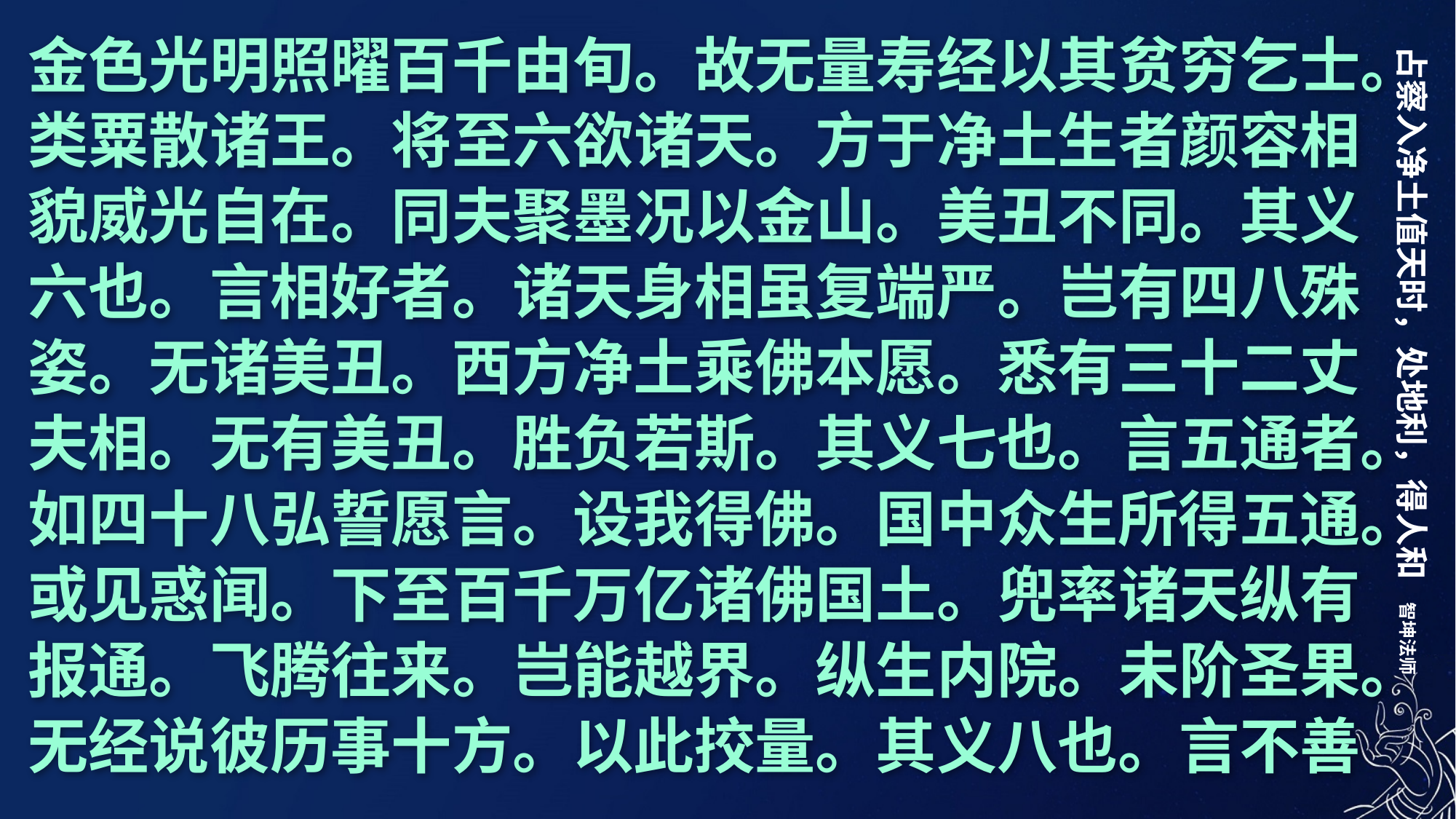

金色光明照曜百千由旬。故无量寿经以其贫穷乞士。类粟散诸王。将至六欲诸天。方于净土生者颜容相貌威光自在。同夫聚墨况以金山。美丑不同。其义六也。言相好者。诸天身相虽复端严。岂有四八殊姿。无诸美丑。西方净土乘佛本愿。悉有三十二丈夫相。无有美丑。胜负若斯。其义七也。言五通者。如四十八弘誓愿言。设我得佛。国中众生所得五通。或见惑闻。下至百千万亿诸佛国土。兜率诸天纵有报通。飞腾往来。岂能越界。纵生内院。未阶圣果。无经说彼历事十方。以此挍量。其义八也。言不善